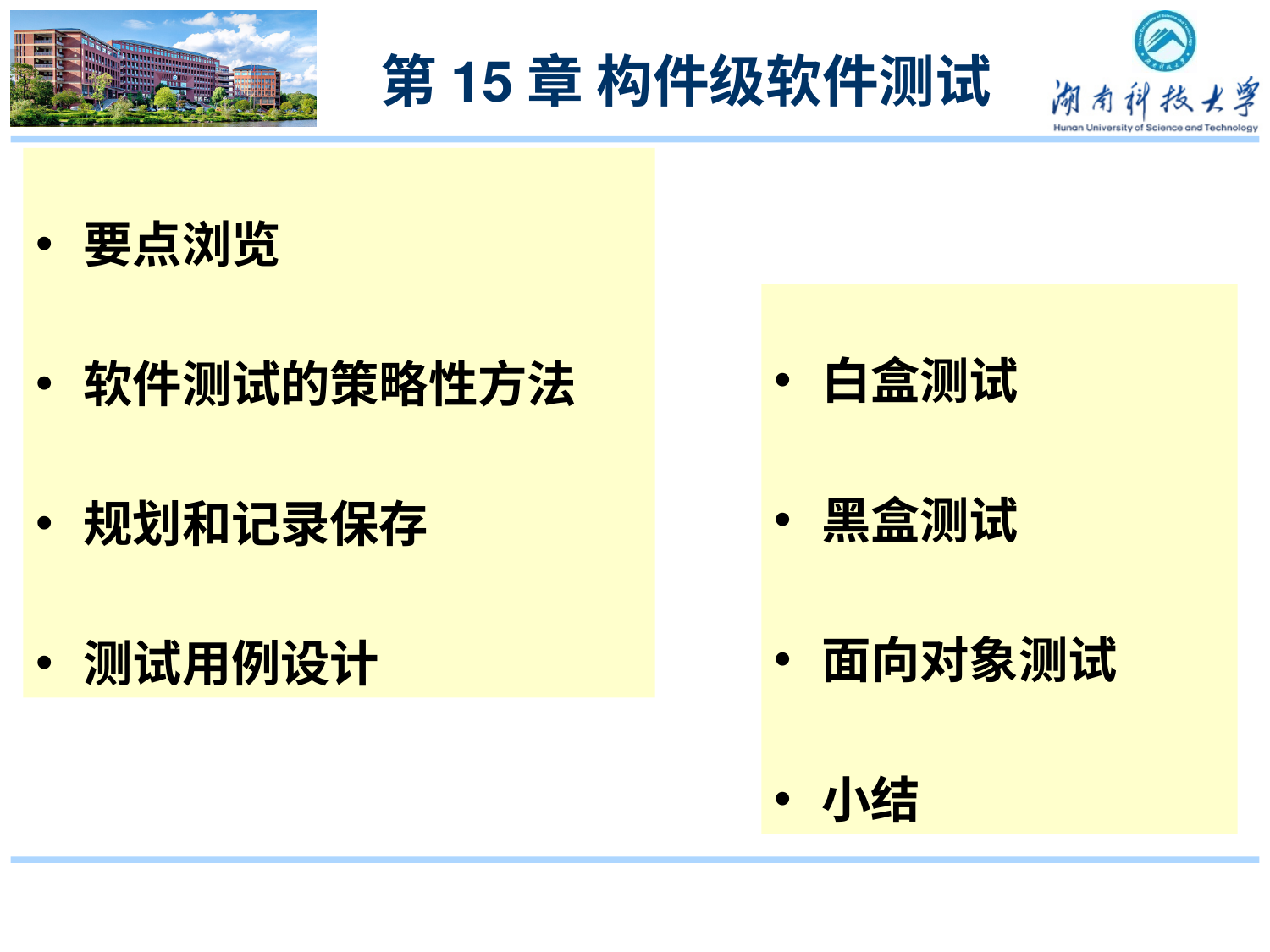

第15章 构件级软件测试
要点浏览
软件测试的策略性方法
规划和记录保存
测试用例设计
白盒测试
黑盒测试
面向对象测试
小结
1